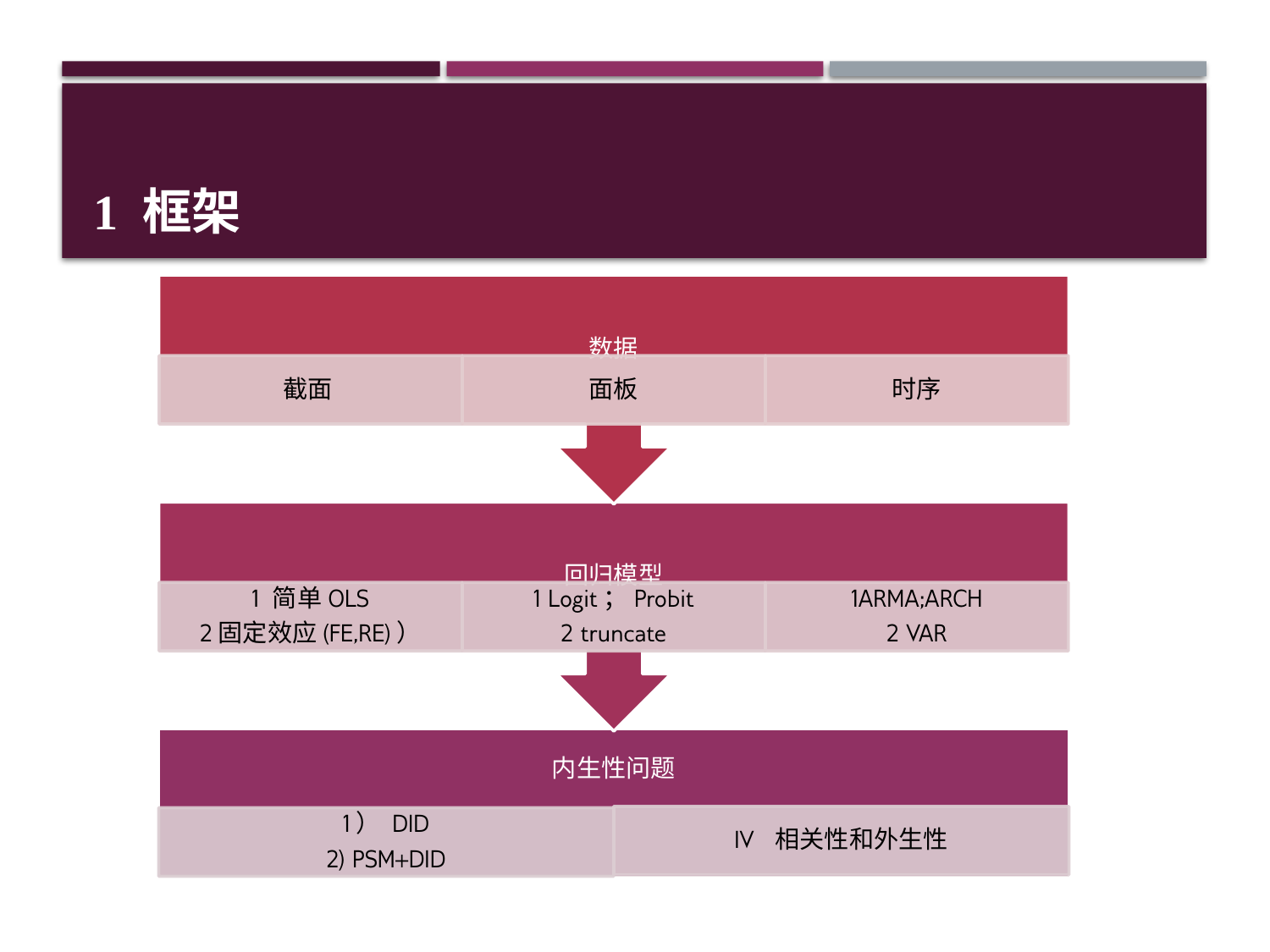

# 1 框架
内生性问题
1） DID
2) PSM+DID
IV  相关性和外生性
回归模型
1 简单OLS
2固定效应(FE,RE)）
1 Logit；Probit
2 truncate
1ARMA;ARCH
2 VAR
数据
截面
面板
时序